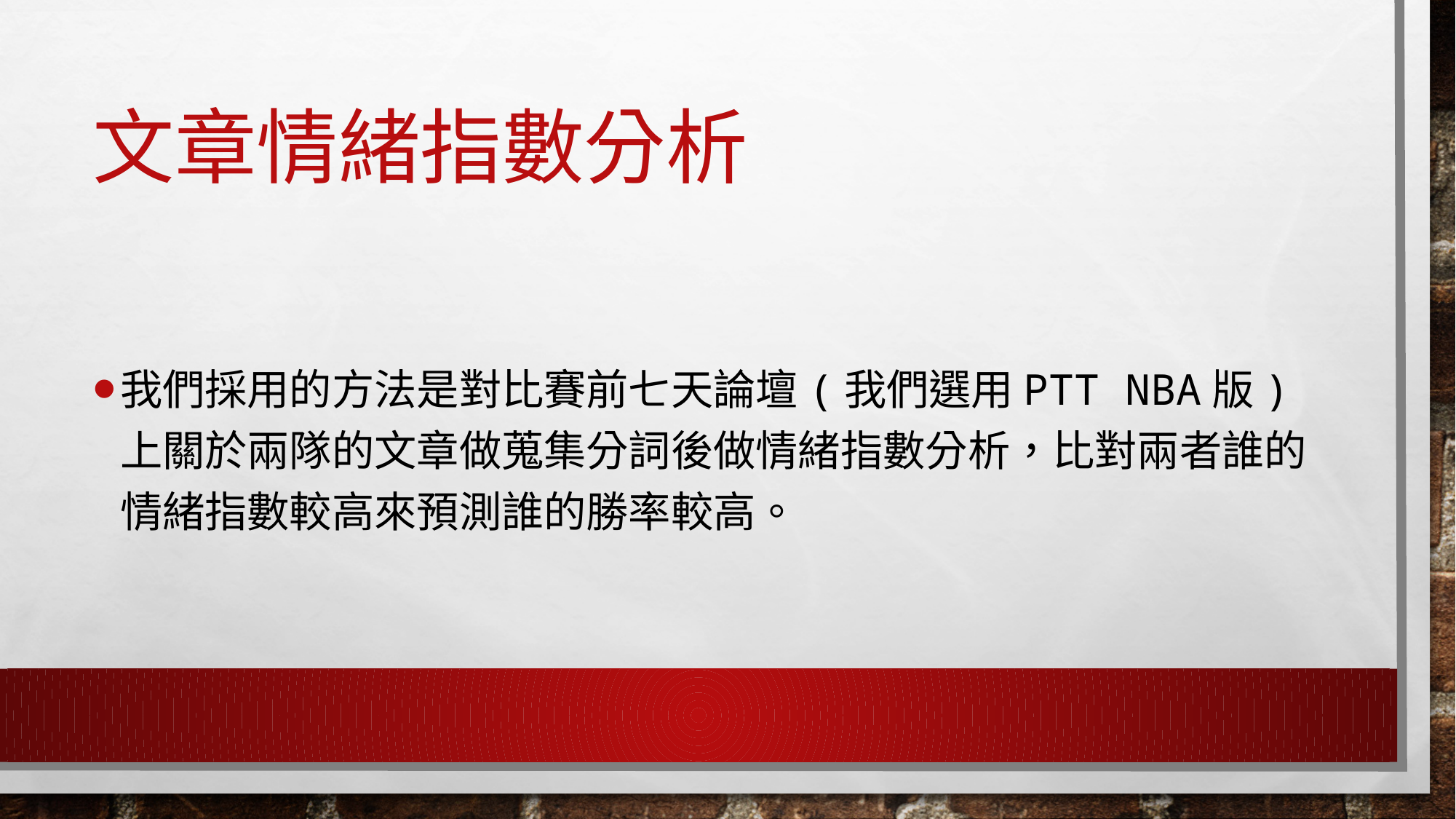

# 文章情緒指數分析
我們採用的方法是對比賽前七天論壇(我們選用ptt nba版)上關於兩隊的文章做蒐集分詞後做情緒指數分析，比對兩者誰的情緒指數較高來預測誰的勝率較高。